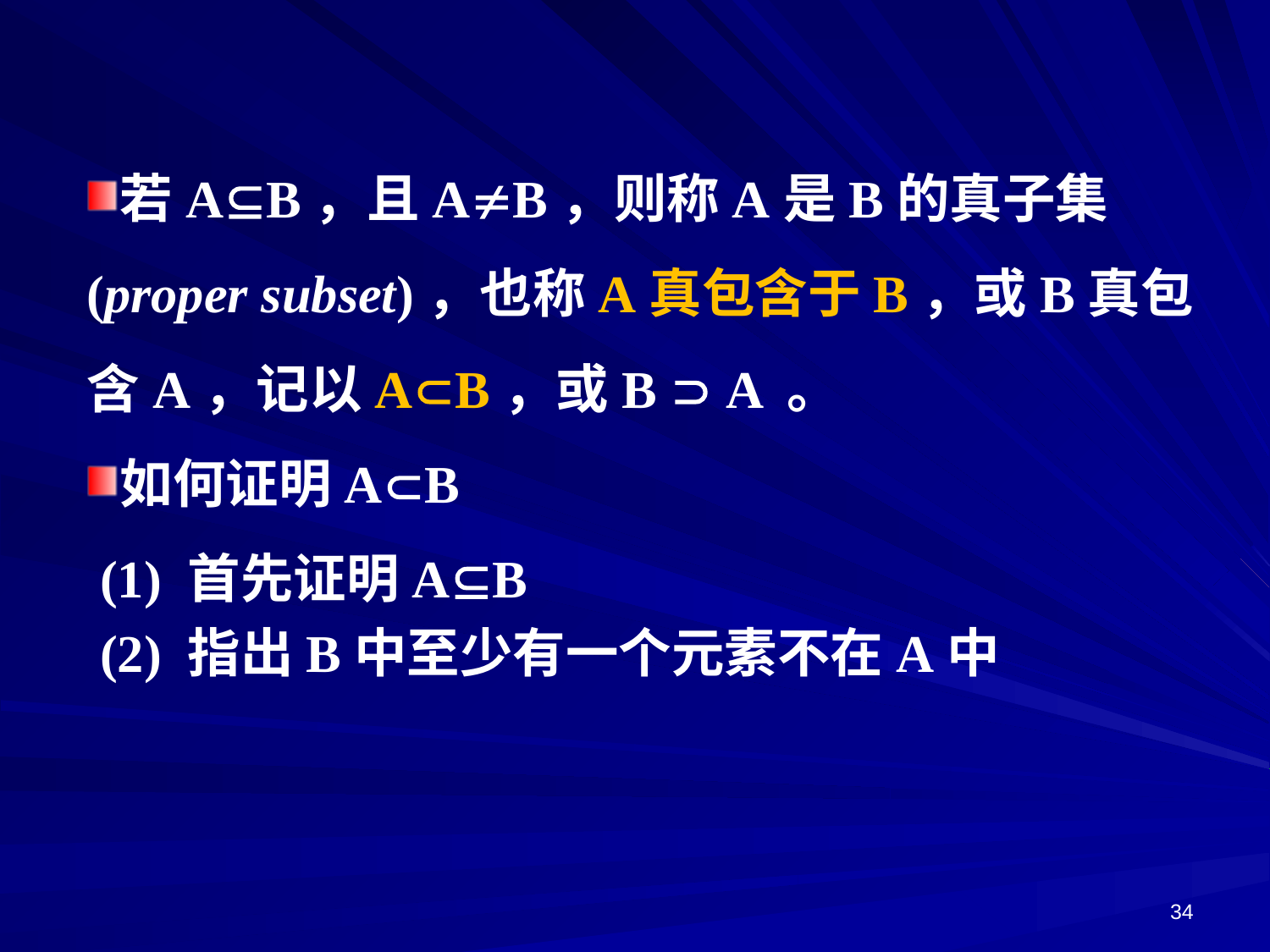

若A⊆B，且A≠B，则称A是B的真子集(proper subset)，也称A真包含于B，或B真包含A，记以A⊂B，或B ⊃ A 。
如何证明A⊂B
 (1) 首先证明A⊆B
 (2) 指出B中至少有一个元素不在A中
34